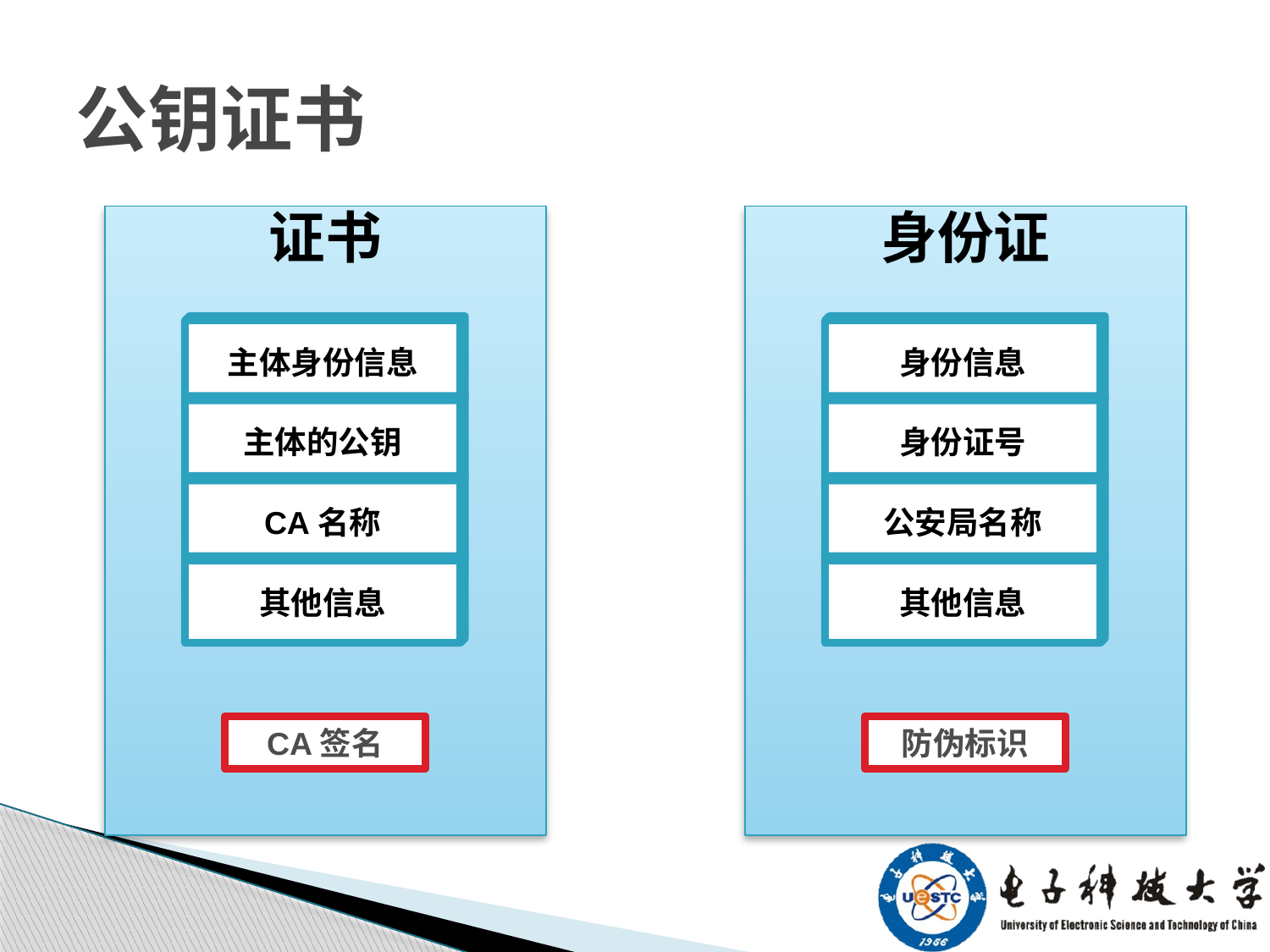

# 公钥证书
证书
身份证
主体身份信息
主体的公钥
CA名称
其他信息
CA签名
身份信息
身份证号
公安局名称
其他信息
防伪标识